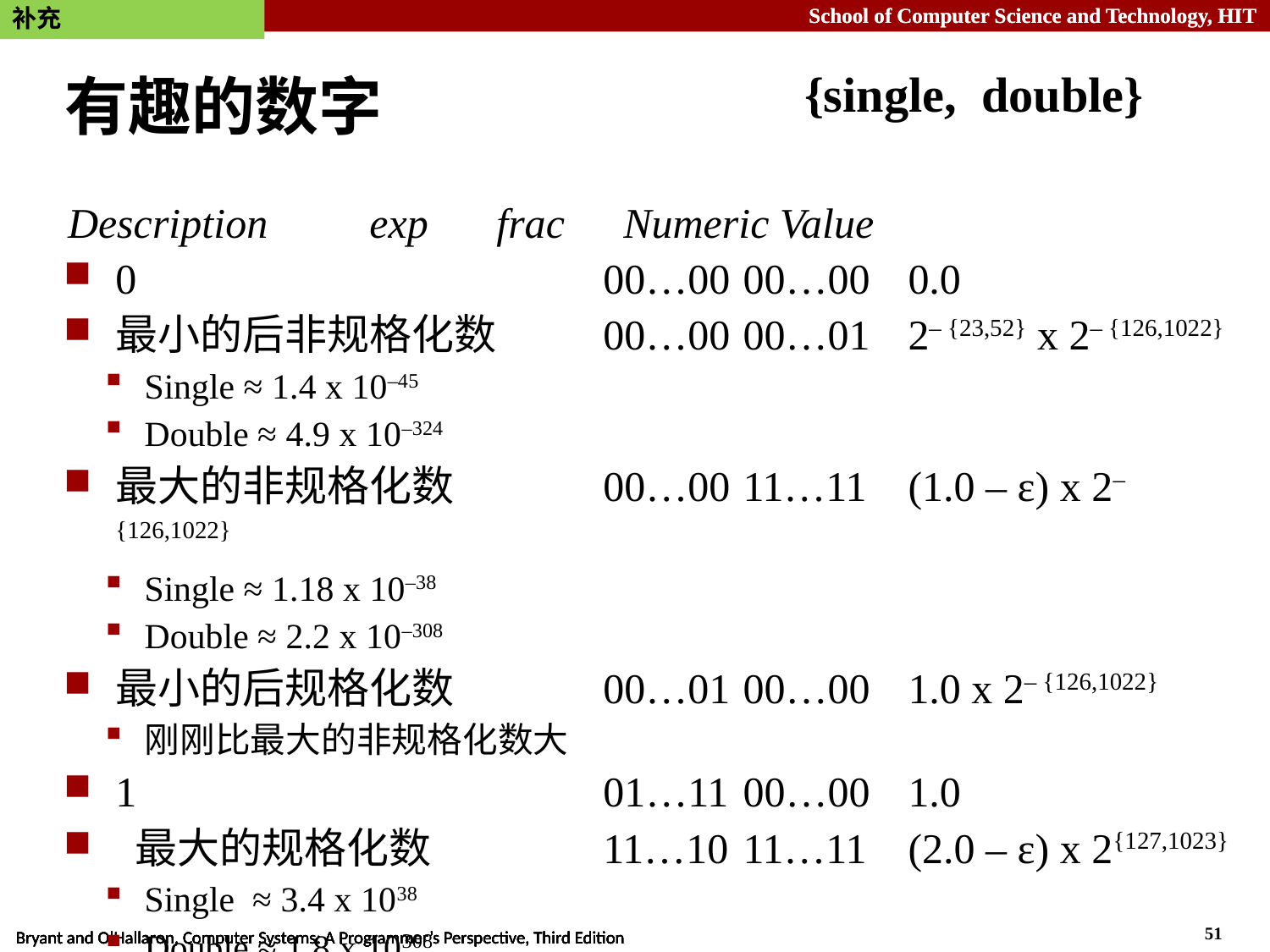

补充
# 有趣的数字
{single,  double}
Description	exp	frac	Numeric Value
0	00…00	00…00	0.0
最小的后非规格化数	00…00	00…01	2– {23,52} x 2– {126,1022}
Single ≈ 1.4 x 10–45
Double ≈ 4.9 x 10–324
最大的非规格化数	00…00	11…11	(1.0 – ε) x 2– {126,1022}
Single ≈ 1.18 x 10–38
Double ≈ 2.2 x 10–308
最小的后规格化数	00…01	00…00	1.0 x 2– {126,1022}
刚刚比最大的非规格化数大
1	01…11	00…00	1.0
 最大的规格化数	11…10	11…11	(2.0 – ε) x 2{127,1023}
Single  ≈ 3.4 x 1038
Double ≈ 1.8 x 10308